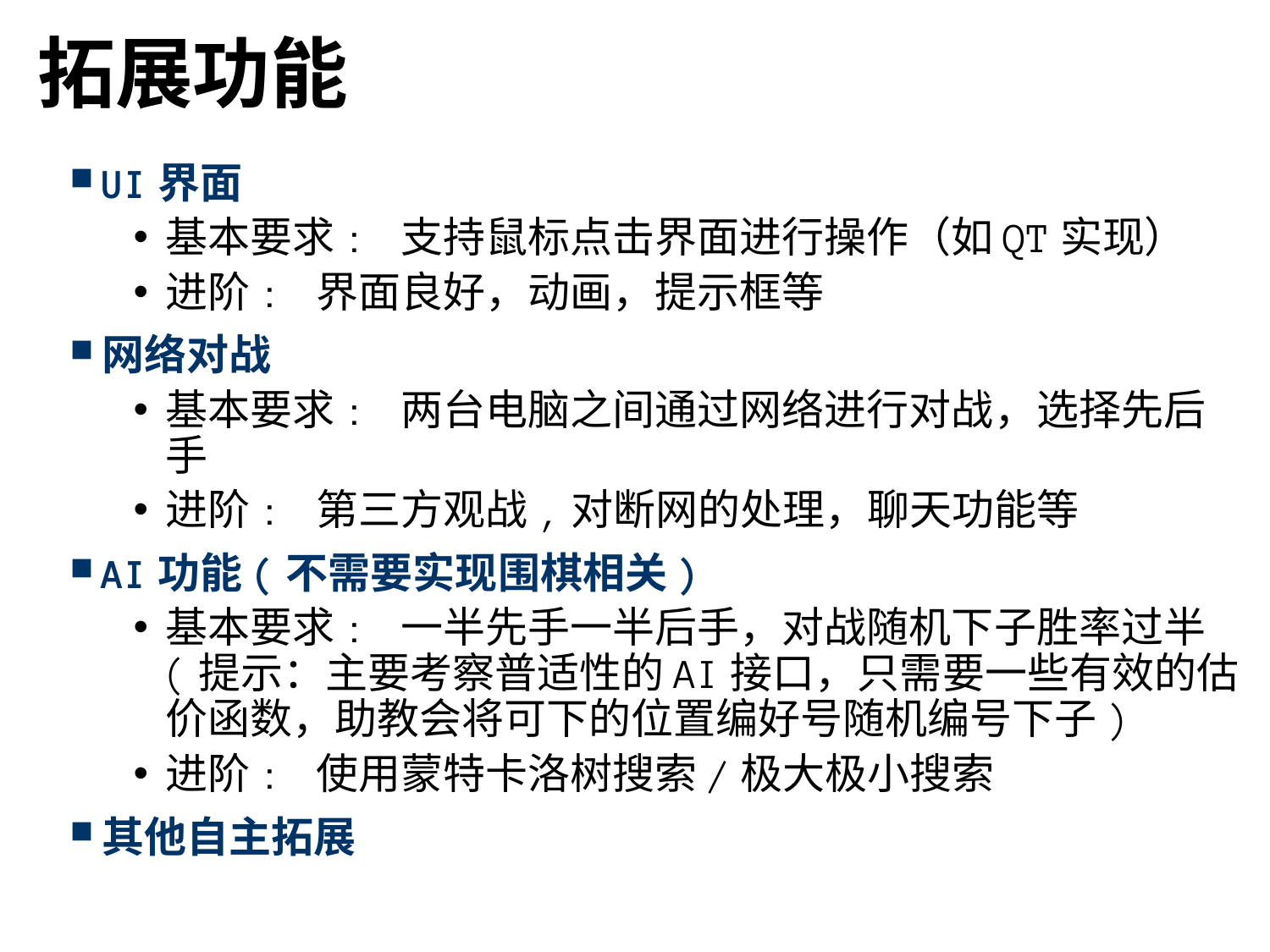

# 拓展功能
UI界面
基本要求: 支持鼠标点击界面进行操作（如QT实现）
进阶: 界面良好，动画，提示框等
网络对战
基本要求: 两台电脑之间通过网络进行对战，选择先后手
进阶: 第三方观战,对断网的处理，聊天功能等
AI功能(不需要实现围棋相关)
基本要求: 一半先手一半后手，对战随机下子胜率过半(提示：主要考察普适性的AI接口，只需要一些有效的估价函数，助教会将可下的位置编好号随机编号下子)
进阶: 使用蒙特卡洛树搜索/极大极小搜索
其他自主拓展